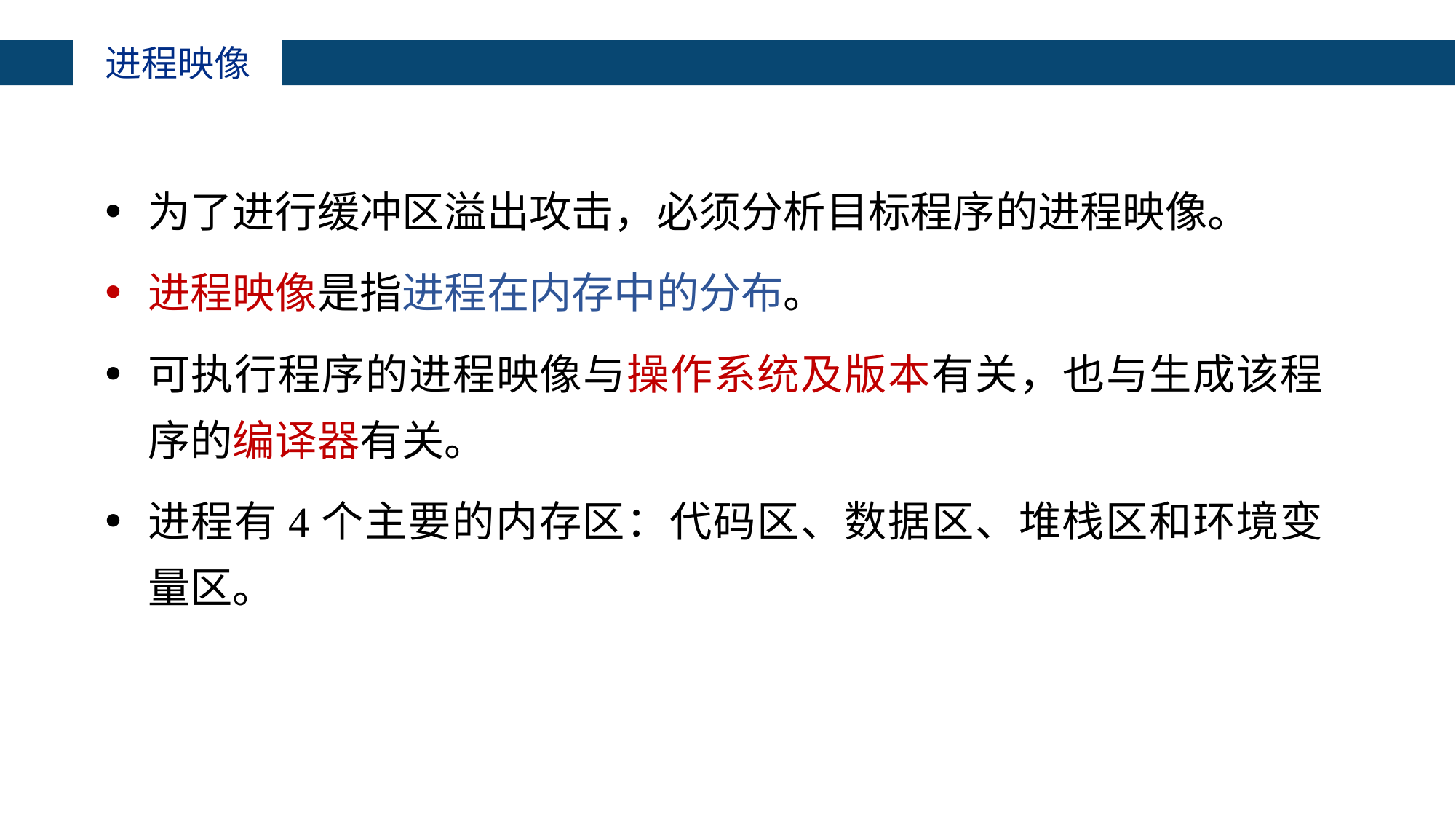

进程映像

为了进行缓冲区溢出攻击，必须分析目标程序的进程映像。
进程映像是指进程在内存中的分布。
可执行程序的进程映像与操作系统及版本有关，也与生成该程序的编译器有关。
进程有4个主要的内存区：代码区、数据区、堆栈区和环境变量区。